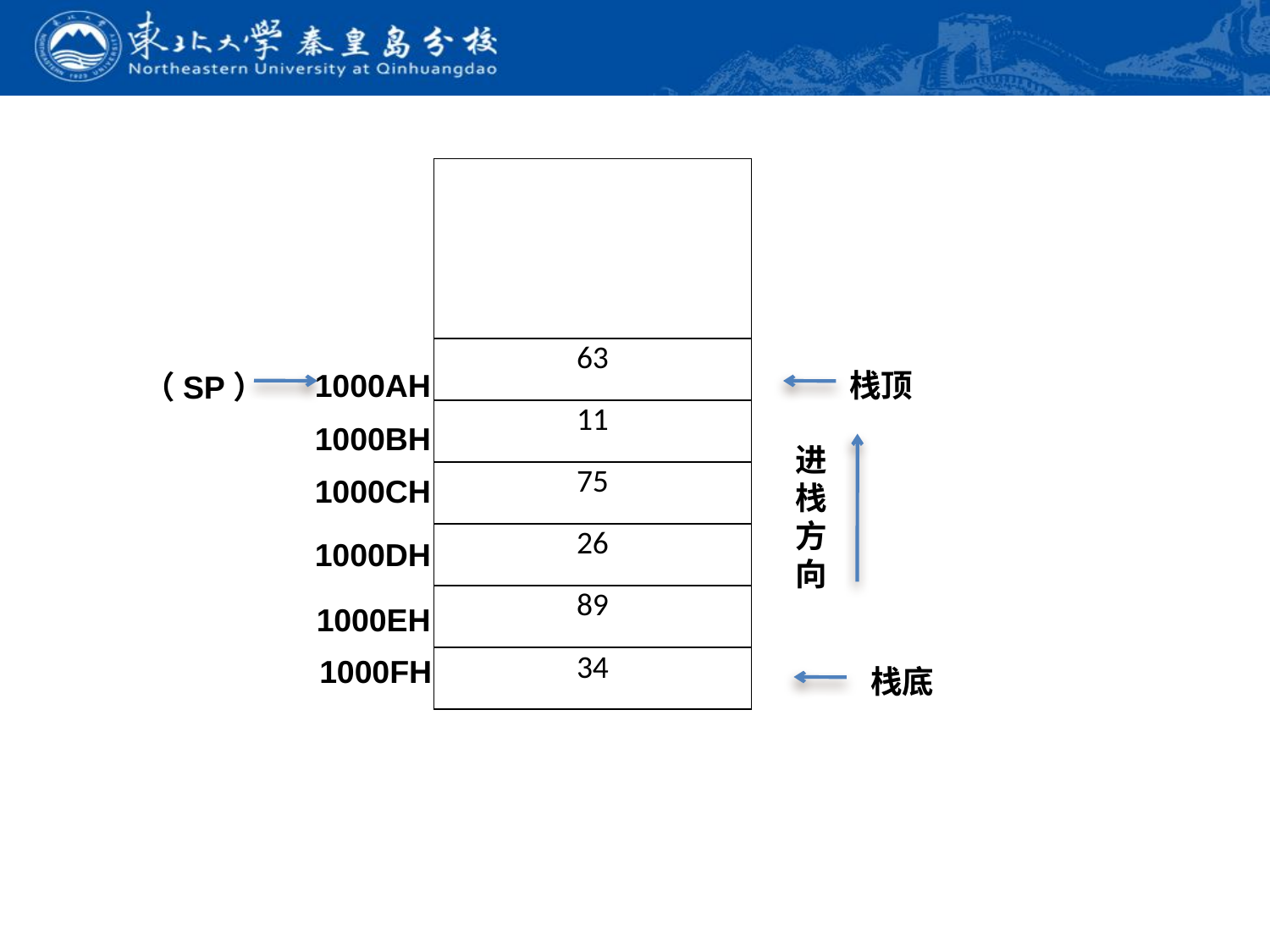

|  |
| --- |
| 63 |
| 11 |
| 75 |
| 26 |
| 89 |
| 34 |
1000AH
栈顶
（SP）
1000BH
进栈方向
1000CH
1000DH
1000EH
1000FH
栈底